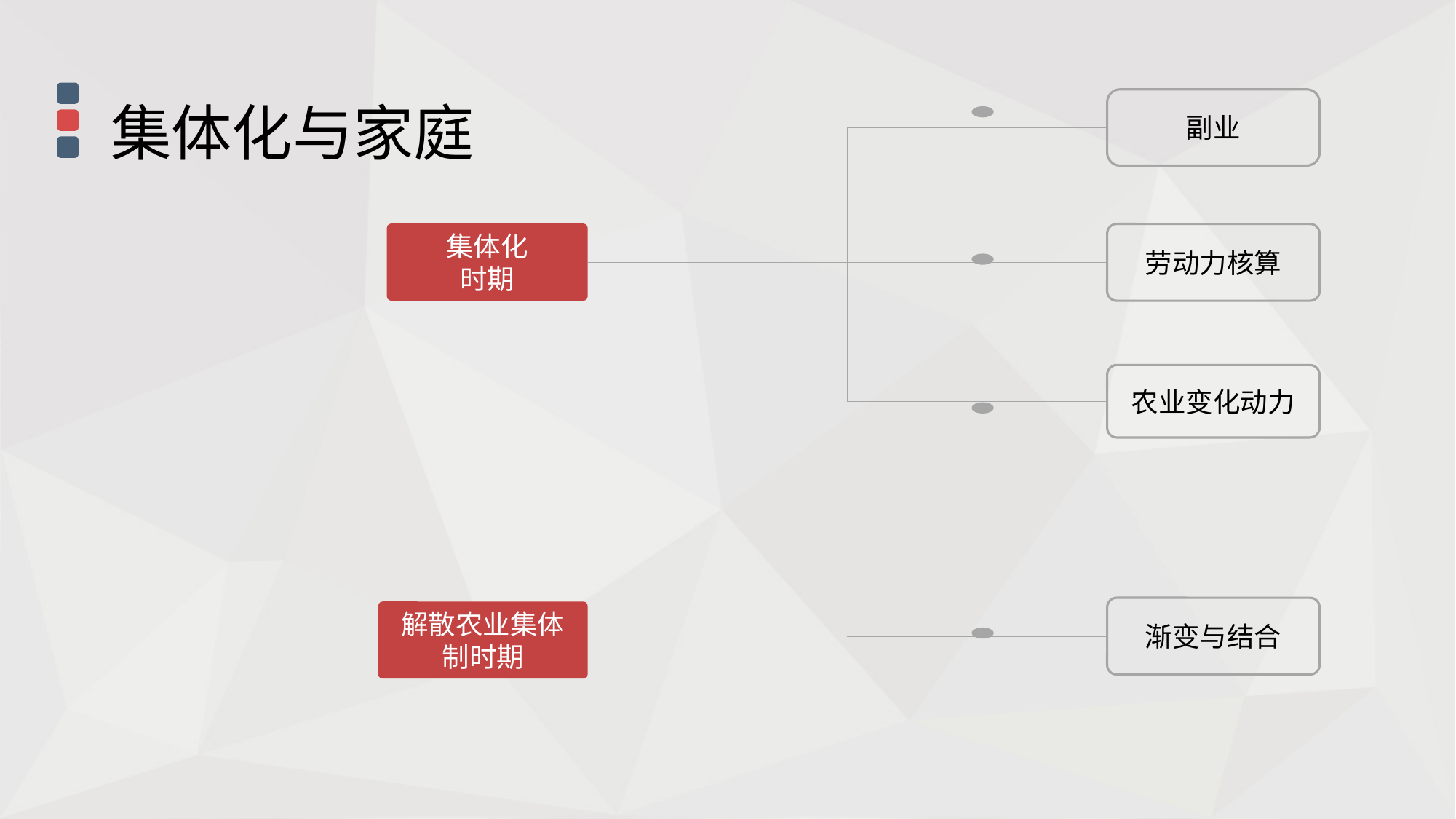

集体化与家庭
副业

劳动力核算

农业变化动力

集体化
时期
渐变与结合

解散农业集体制时期